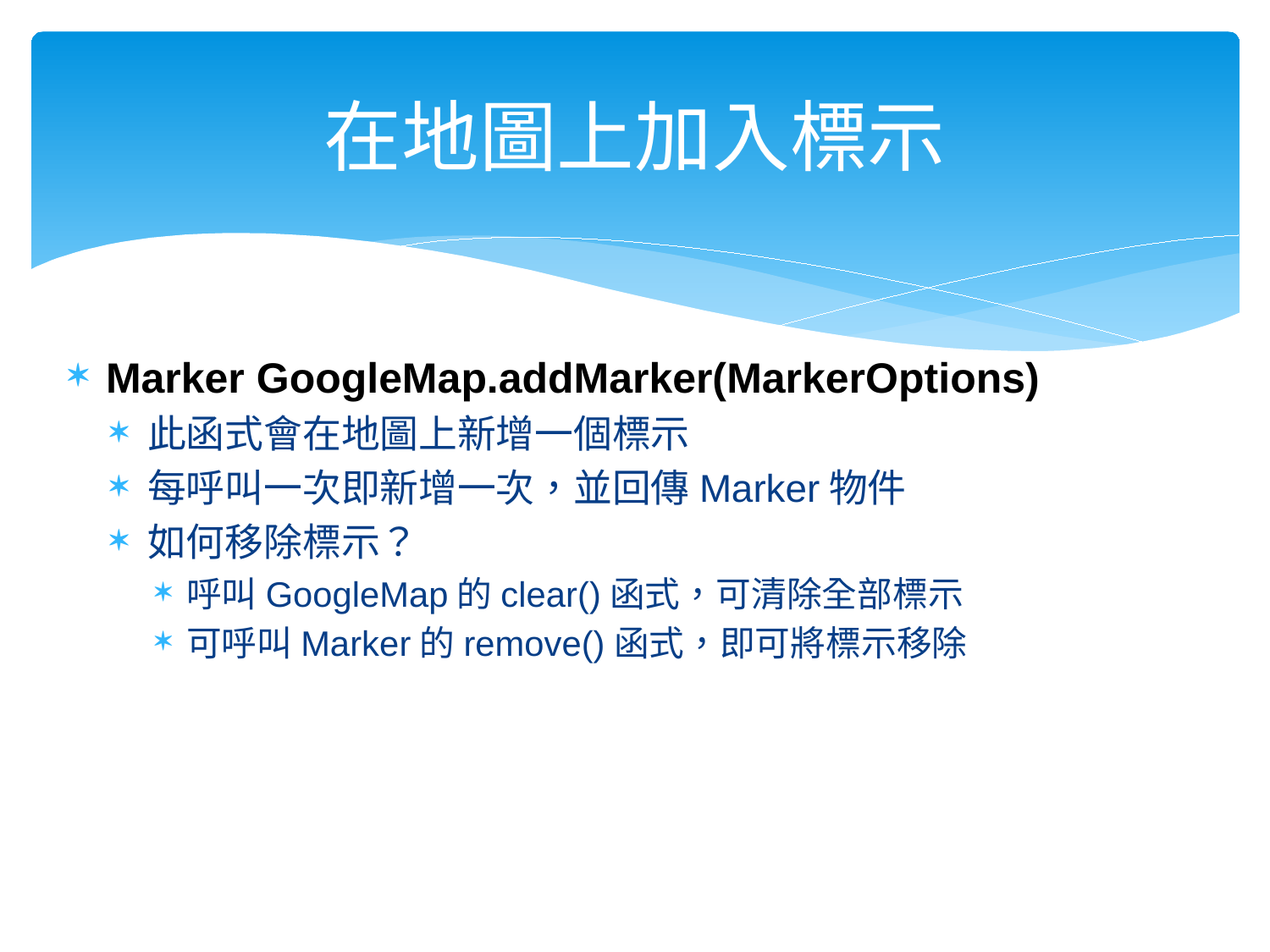

# 在地圖上加入標示
Marker GoogleMap.addMarker(MarkerOptions)
此函式會在地圖上新增一個標示
每呼叫一次即新增一次，並回傳Marker物件
如何移除標示？
呼叫GoogleMap的clear()函式，可清除全部標示
可呼叫Marker的remove()函式，即可將標示移除